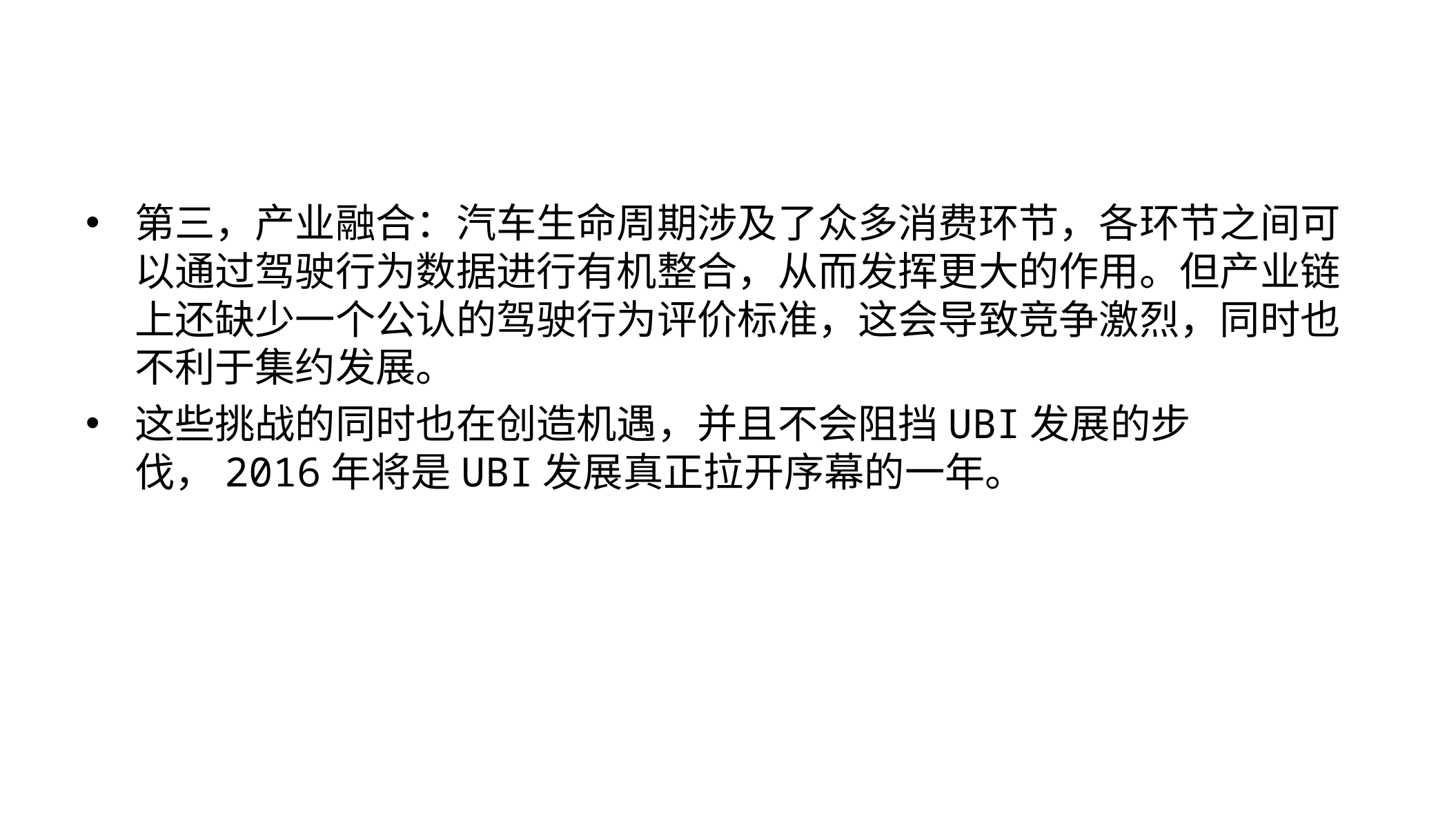

#
第三，产业融合：汽车生命周期涉及了众多消费环节，各环节之间可以通过驾驶行为数据进行有机整合，从而发挥更大的作用。但产业链上还缺少一个公认的驾驶行为评价标准，这会导致竞争激烈，同时也不利于集约发展。
这些挑战的同时也在创造机遇，并且不会阻挡UBI发展的步伐，2016年将是UBI发展真正拉开序幕的一年。